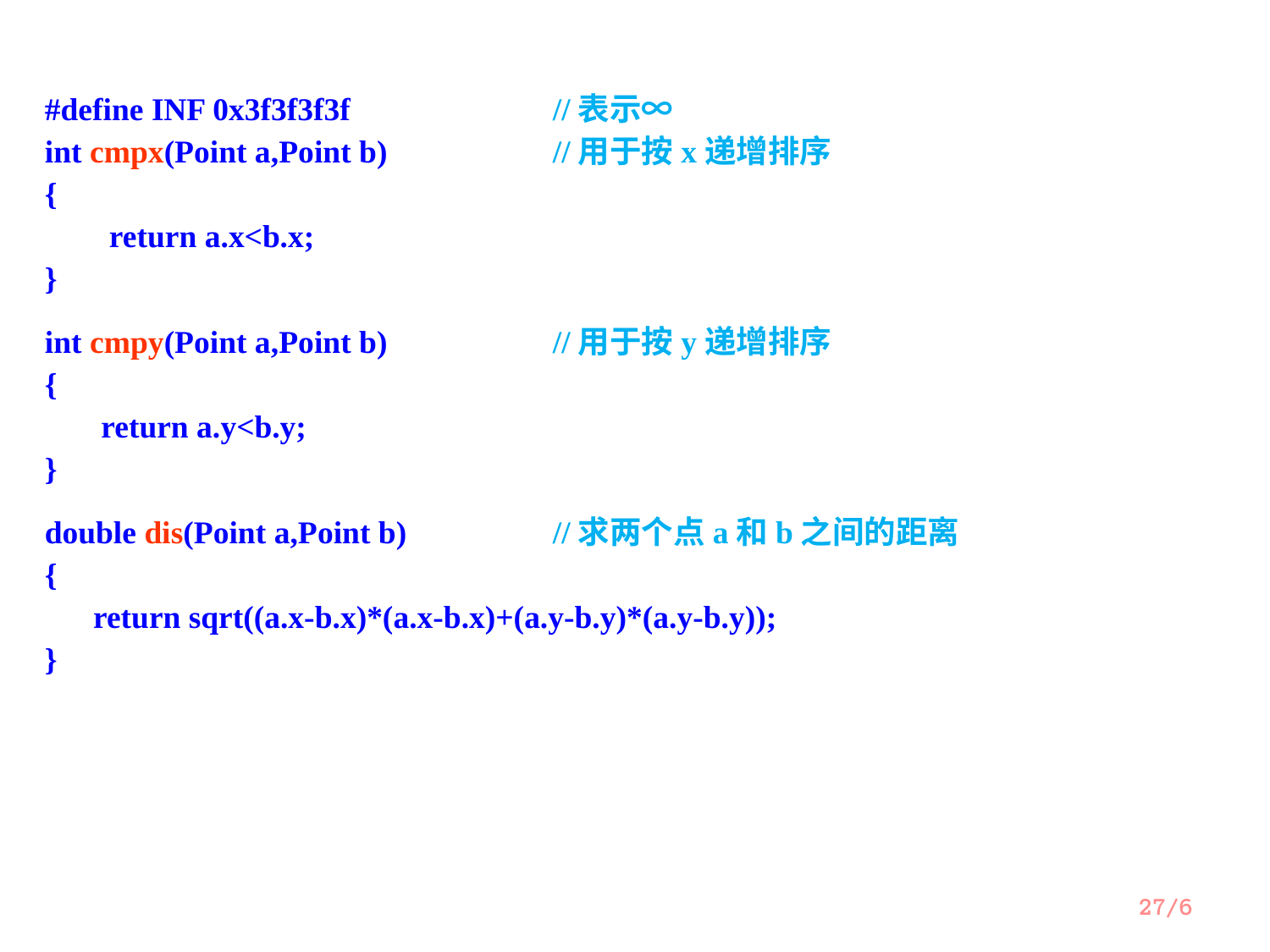

#define INF 0x3f3f3f3f		//表示∞
int cmpx(Point a,Point b) 		//用于按x递增排序
{
        return a.x<b.x;
}
int cmpy(Point a,Point b) 		//用于按y递增排序
{
       return a.y<b.y;
}
double dis(Point a,Point b) 		//求两个点a和b之间的距离
{
      return sqrt((a.x-b.x)*(a.x-b.x)+(a.y-b.y)*(a.y-b.y));
}
27/6